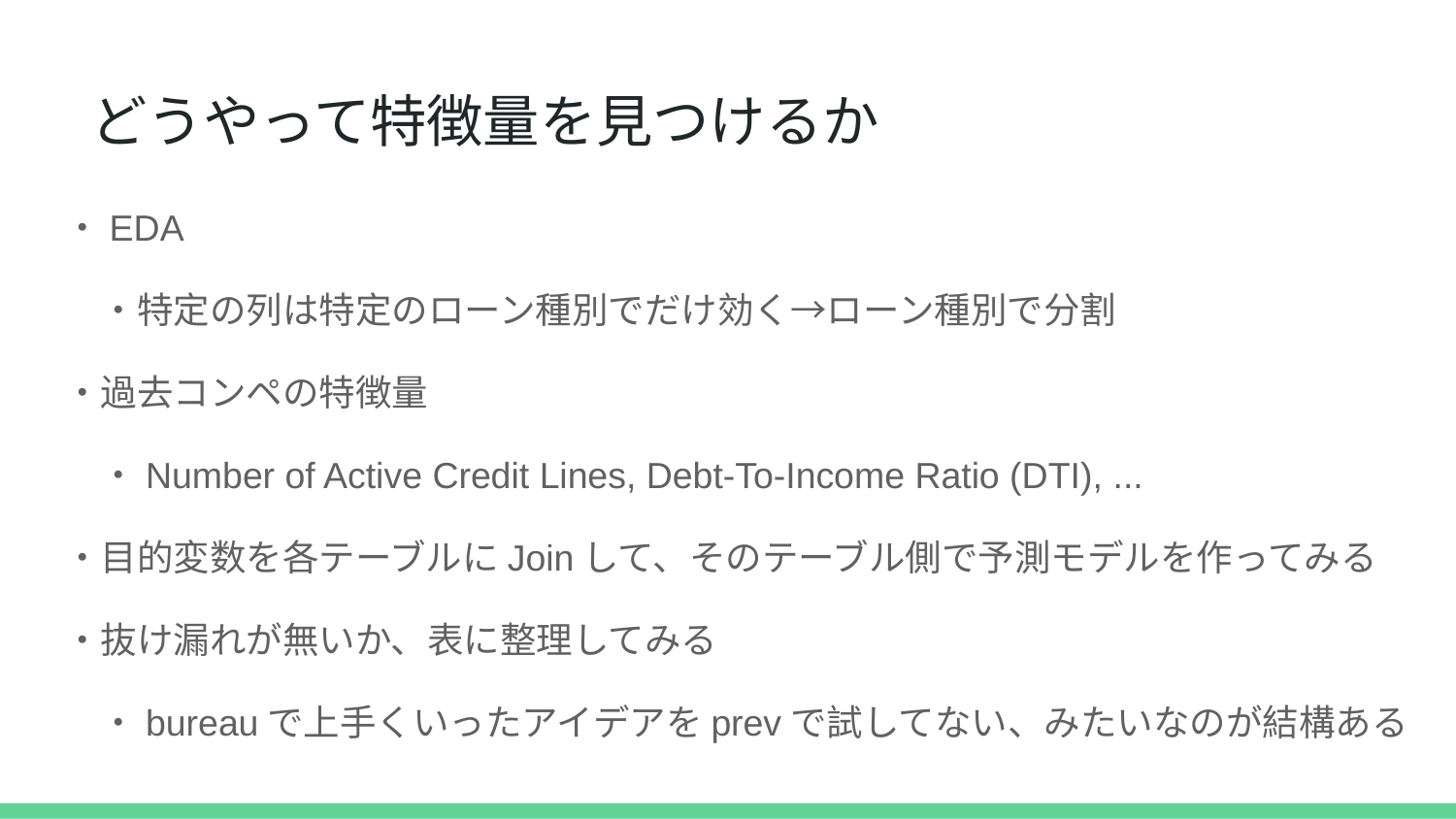

# どうやって特徴量を見つけるか
・EDA
　・特定の列は特定のローン種別でだけ効く→ローン種別で分割
・過去コンペの特徴量
　・Number of Active Credit Lines, Debt-To-Income Ratio (DTI), ...
・目的変数を各テーブルにJoinして、そのテーブル側で予測モデルを作ってみる
・抜け漏れが無いか、表に整理してみる
　・bureauで上手くいったアイデアをprevで試してない、みたいなのが結構ある